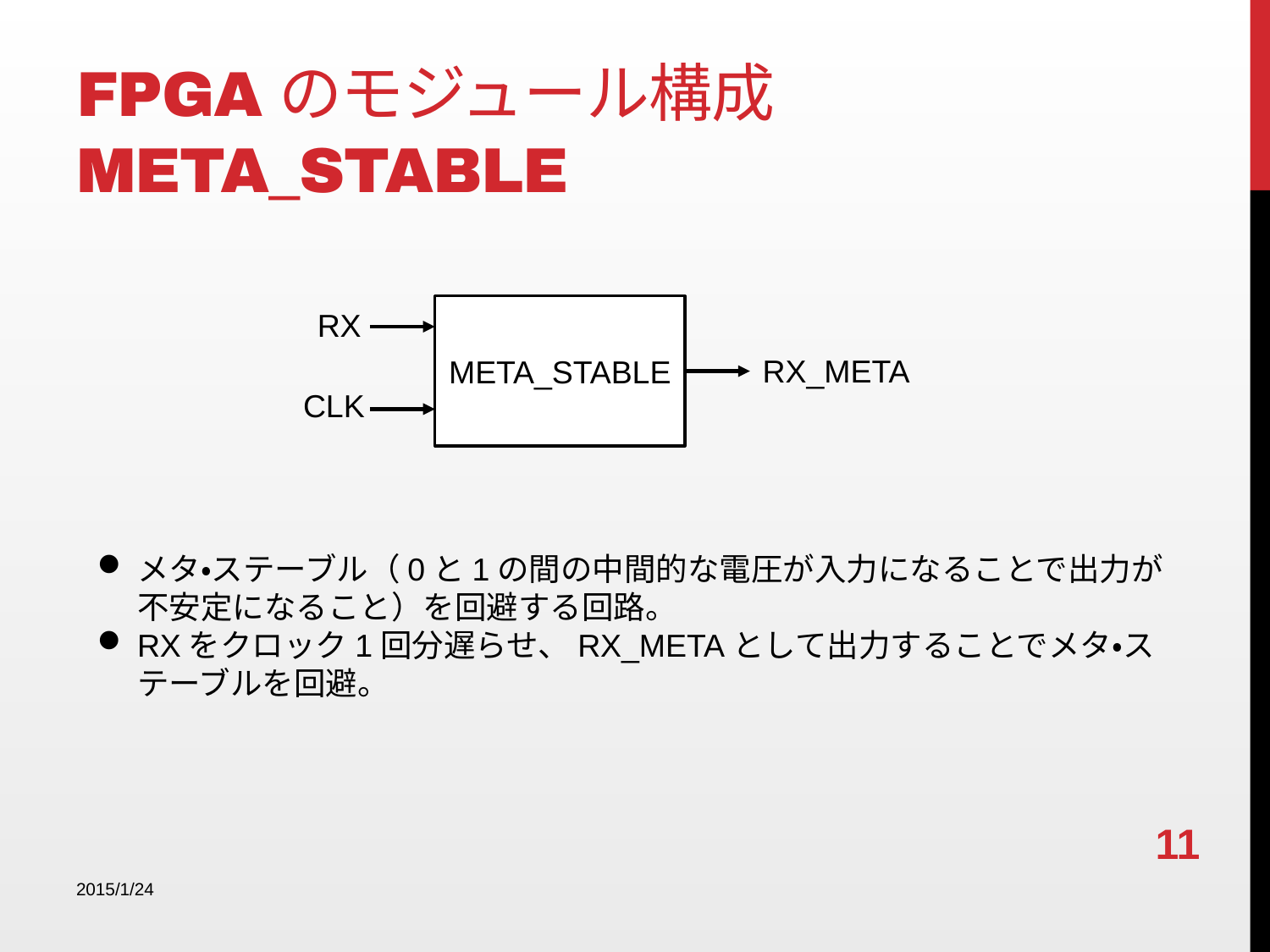

# FPGAのモジュール構成 META_STABLE
META_STABLE
RX
RX_META
CLK
メタ・ステーブル（0と1の間の中間的な電圧が入力になることで出力が不安定になること）を回避する回路。
RXをクロック1回分遅らせ、RX_METAとして出力することでメタ・ステーブルを回避。
11
2015/1/24